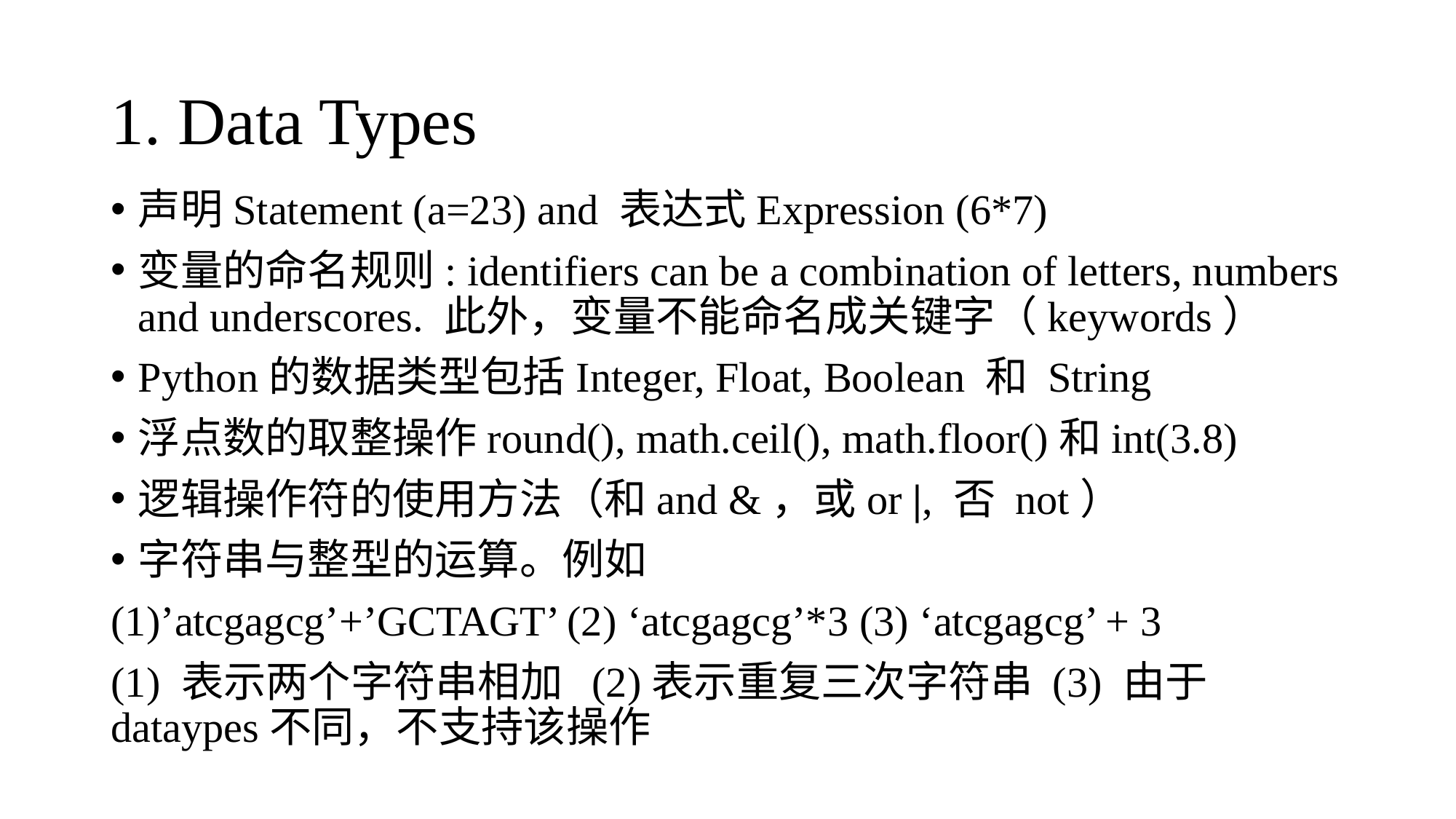

# 1. Data Types
声明Statement (a=23) and 表达式Expression (6*7)
变量的命名规则: identifiers can be a combination of letters, numbers and underscores. 此外，变量不能命名成关键字（keywords）
Python的数据类型包括Integer, Float, Boolean 和 String
浮点数的取整操作round(), math.ceil(), math.floor()和int(3.8)
逻辑操作符的使用方法（和and &，或or |, 否 not）
字符串与整型的运算。例如
(1)’atcgagcg’+’GCTAGT’ (2) ‘atcgagcg’*3 (3) ‘atcgagcg’ + 3
(1) 表示两个字符串相加  (2)表示重复三次字符串 (3) 由于dataypes不同，不支持该操作